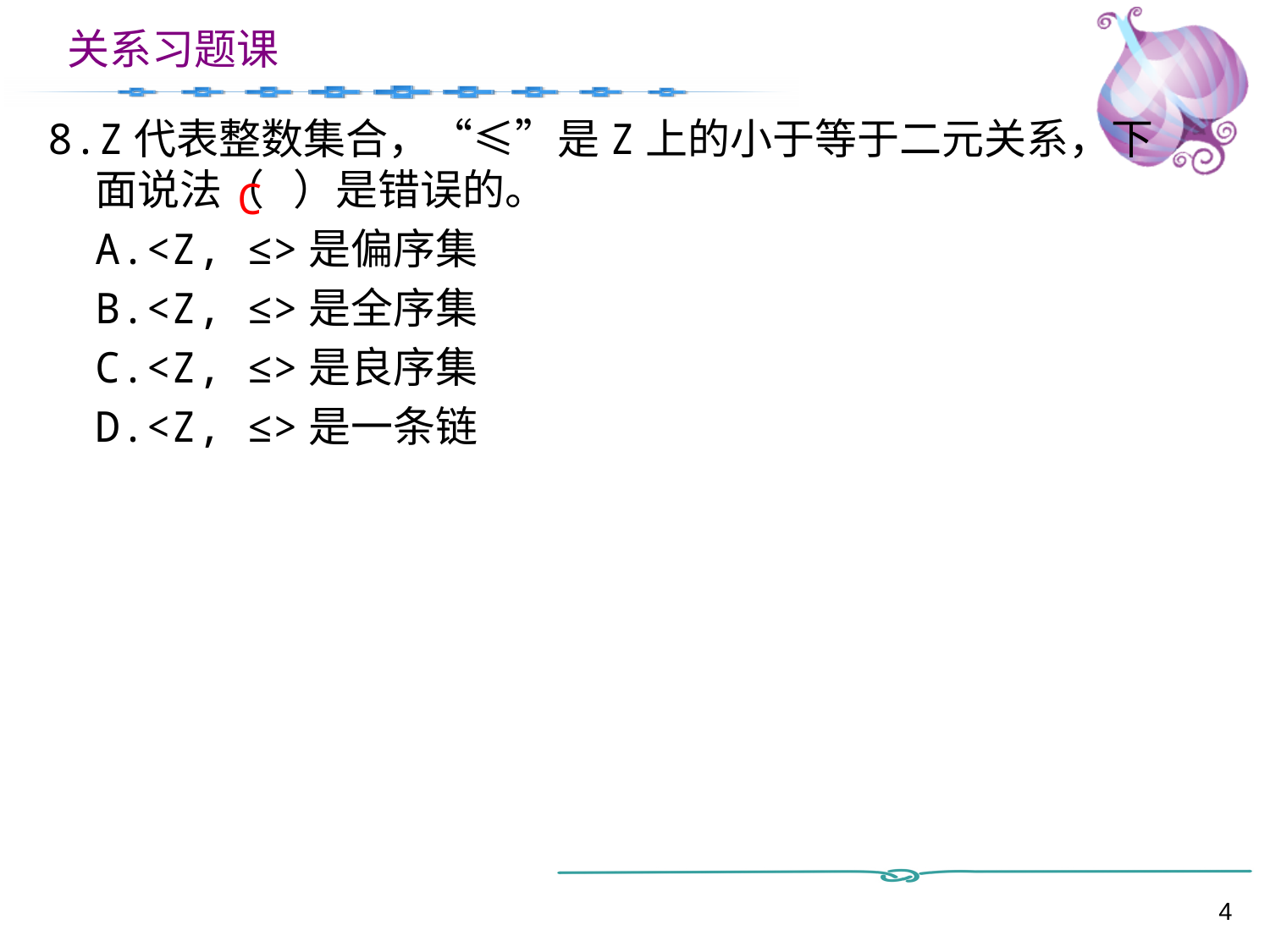

8.Z代表整数集合，“≤”是Z上的小于等于二元关系，下面说法（   ）是错误的。
	A.<Z, ≤>是偏序集
	B.<Z, ≤>是全序集
	C.<Z, ≤>是良序集
	D.<Z, ≤>是一条链
C
4